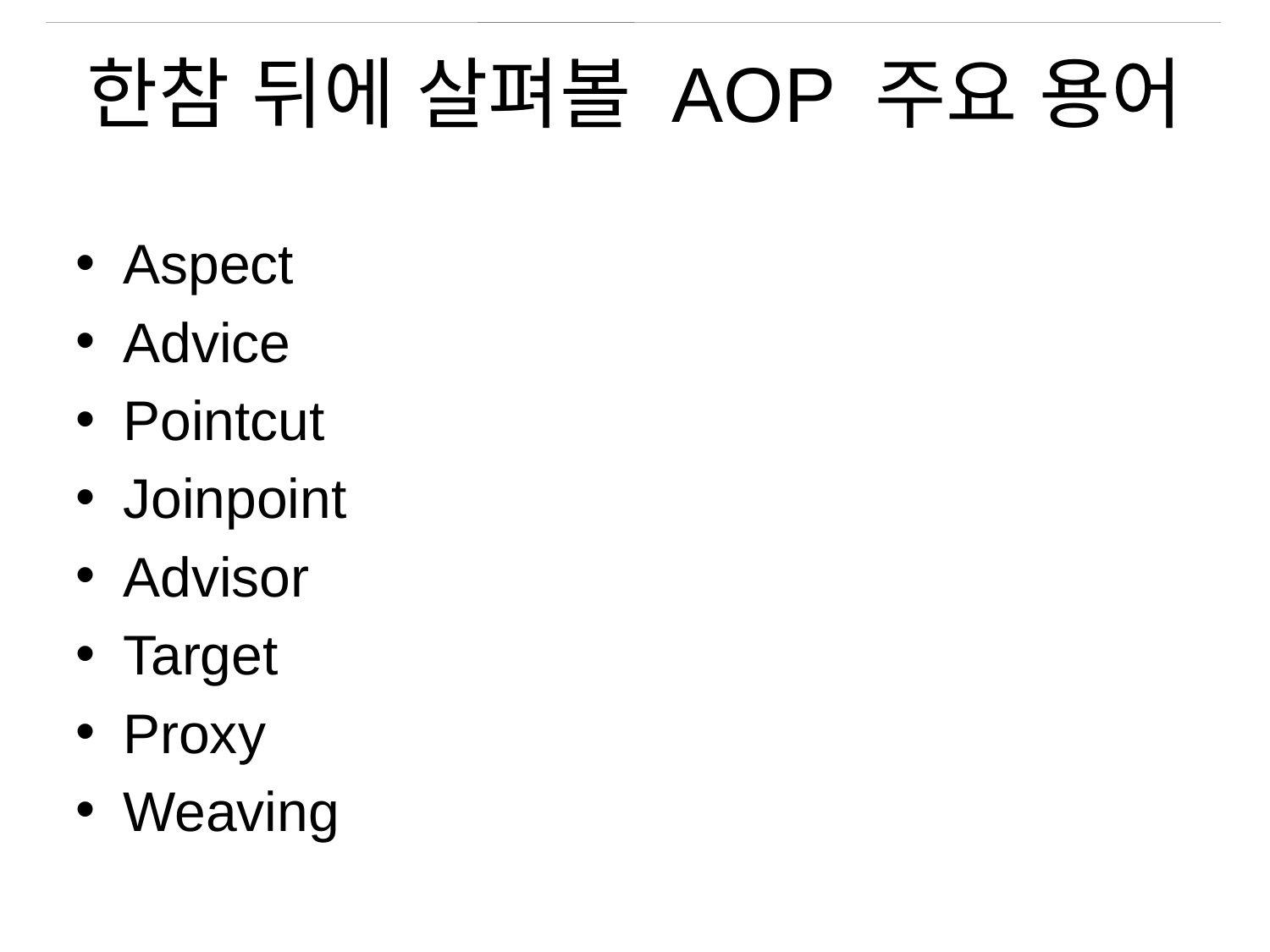

# 한참 뒤에 살펴볼 AOP 주요 용어
Aspect
Advice
Pointcut
Joinpoint
Advisor
Target
Proxy
Weaving